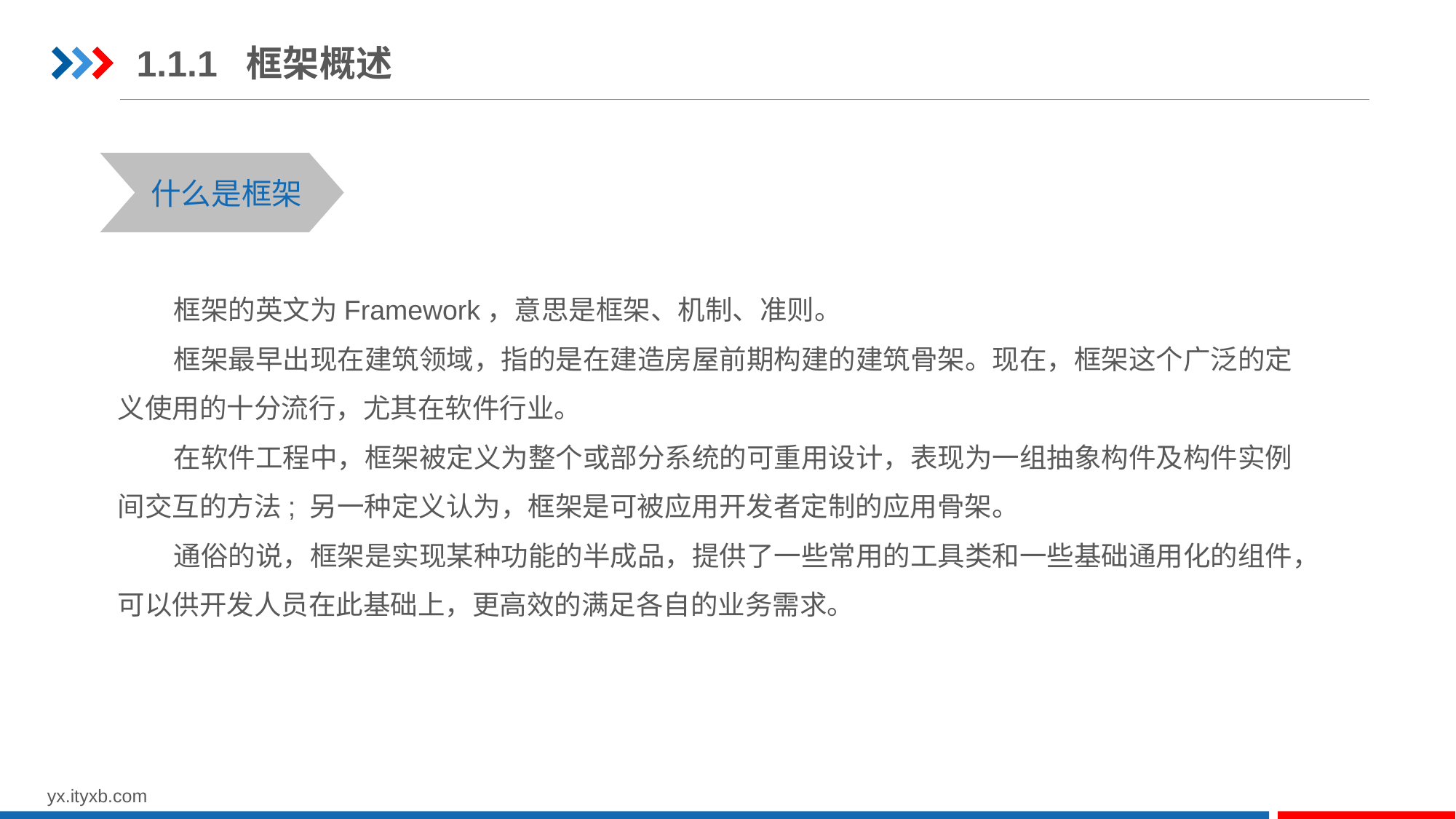

1.1.1  框架概述

什么是框架
        框架的英文为Framework，意思是框架、机制、准则。
        框架最早出现在建筑领域，指的是在建造房屋前期构建的建筑骨架。现在，框架这个广泛的定义使用的十分流行，尤其在软件行业。
        在软件工程中，框架被定义为整个或部分系统的可重用设计，表现为一组抽象构件及构件实例间交互的方法; 另一种定义认为，框架是可被应用开发者定制的应用骨架。
        通俗的说，框架是实现某种功能的半成品，提供了一些常用的工具类和一些基础通用化的组件，可以供开发人员在此基础上，更高效的满足各自的业务需求。